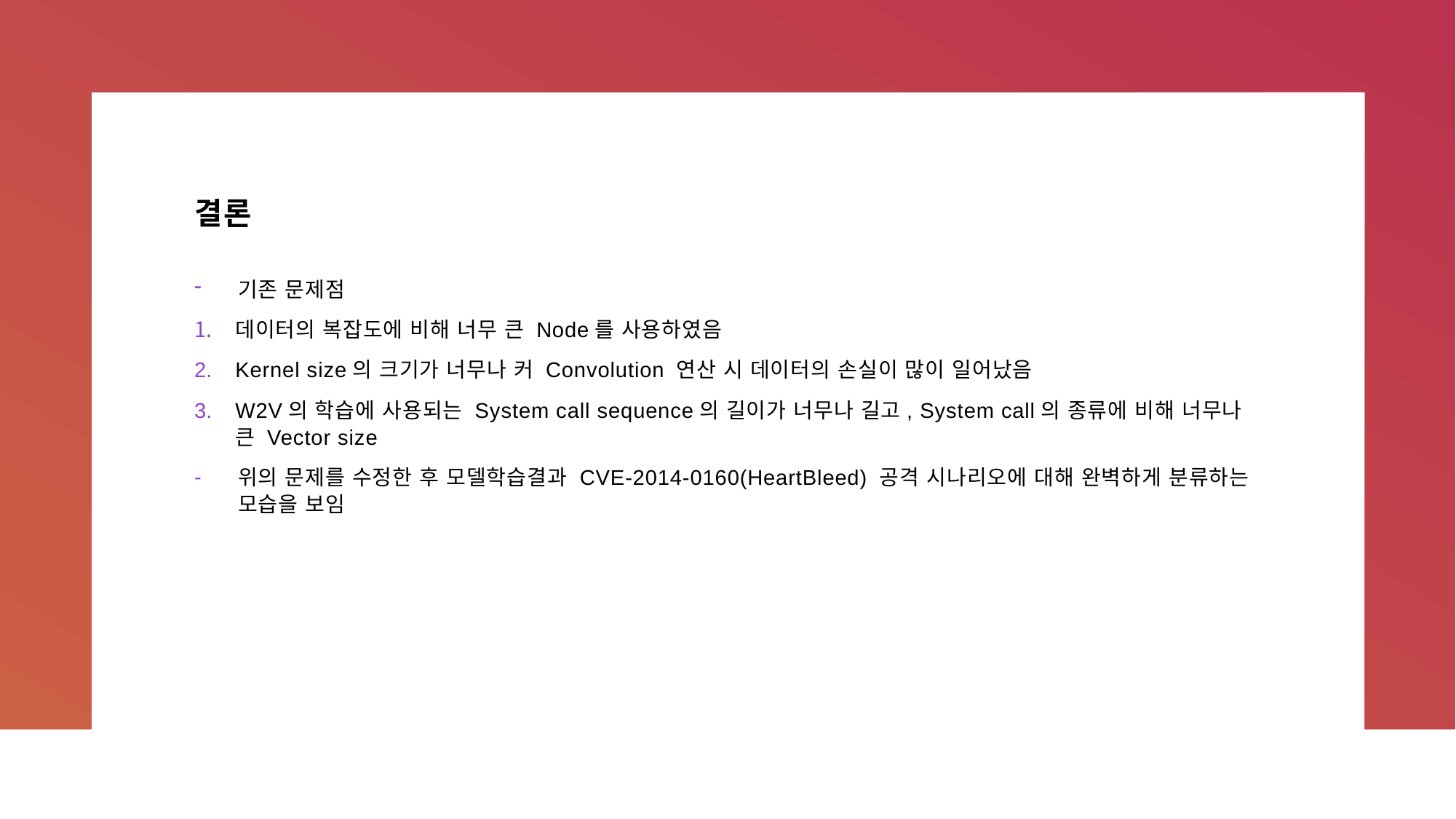

# 결론
기존 문제점
데이터의 복잡도에 비해 너무 큰 Node를 사용하였음
Kernel size의 크기가 너무나 커 Convolution 연산 시 데이터의 손실이 많이 일어났음
W2V의 학습에 사용되는 System call sequence의 길이가 너무나 길고, System call의 종류에 비해 너무나 큰 Vector size
위의 문제를 수정한 후 모델학습결과 CVE-2014-0160(HeartBleed) 공격 시나리오에 대해 완벽하게 분류하는 모습을 보임